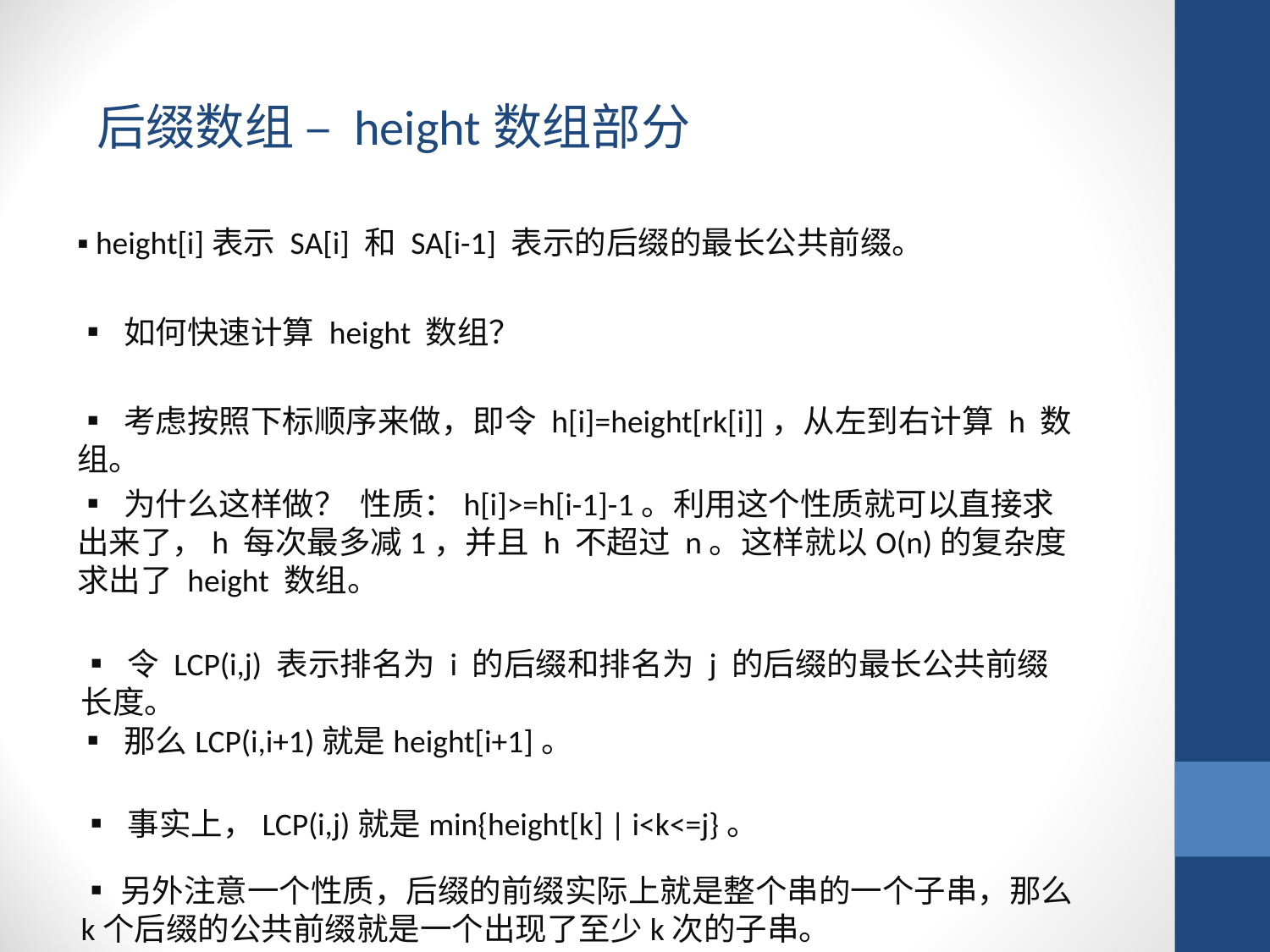

后缀数组 – height数组部分
▪ height[i]表示 SA[i] 和 SA[i-1] 表示的后缀的最长公共前缀。
▪ 如何快速计算 height 数组？
▪ 考虑按照下标顺序来做，即令 h[i]=height[rk[i]]，从左到右计算 h 数组。
▪ 为什么这样做？  性质：h[i]>=h[i-1]-1。利用这个性质就可以直接求出来了，h 每次最多减1，并且 h 不超过 n。这样就以O(n)的复杂度求出了 height 数组。
▪ 令 LCP(i,j) 表示排名为 i 的后缀和排名为 j 的后缀的最长公共前缀长度。
▪ 那么LCP(i,i+1)就是height[i+1]。
▪ 事实上，LCP(i,j)就是min{height[k] | i<k<=j}。
▪另外注意一个性质，后缀的前缀实际上就是整个串的一个子串，那么k个后缀的公共前缀就是一个出现了至少k次的子串。